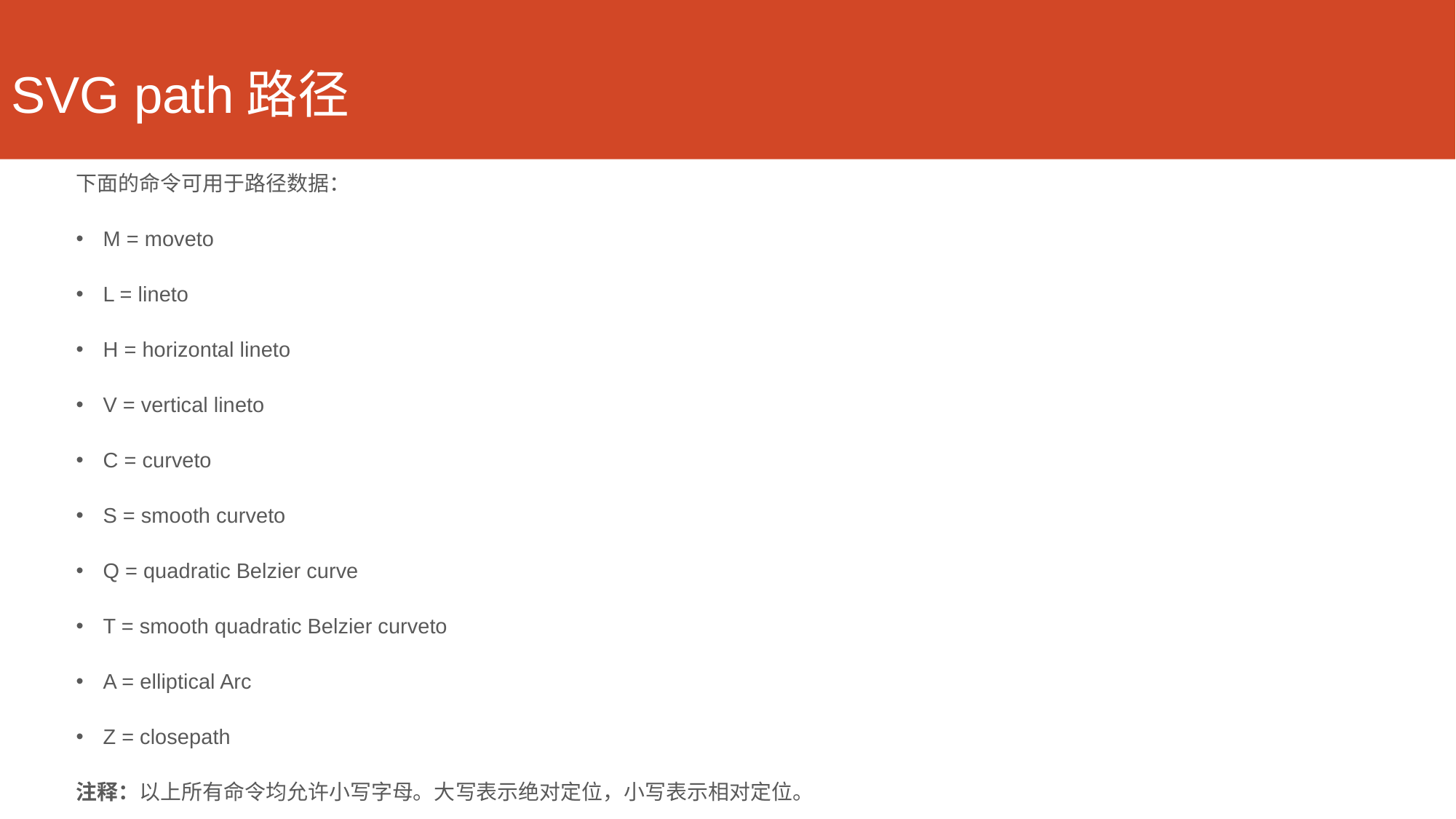

# SVG path路径
下面的命令可用于路径数据：
M = moveto
L = lineto
H = horizontal lineto
V = vertical lineto
C = curveto
S = smooth curveto
Q = quadratic Belzier curve
T = smooth quadratic Belzier curveto
A = elliptical Arc
Z = closepath
注释：以上所有命令均允许小写字母。大写表示绝对定位，小写表示相对定位。